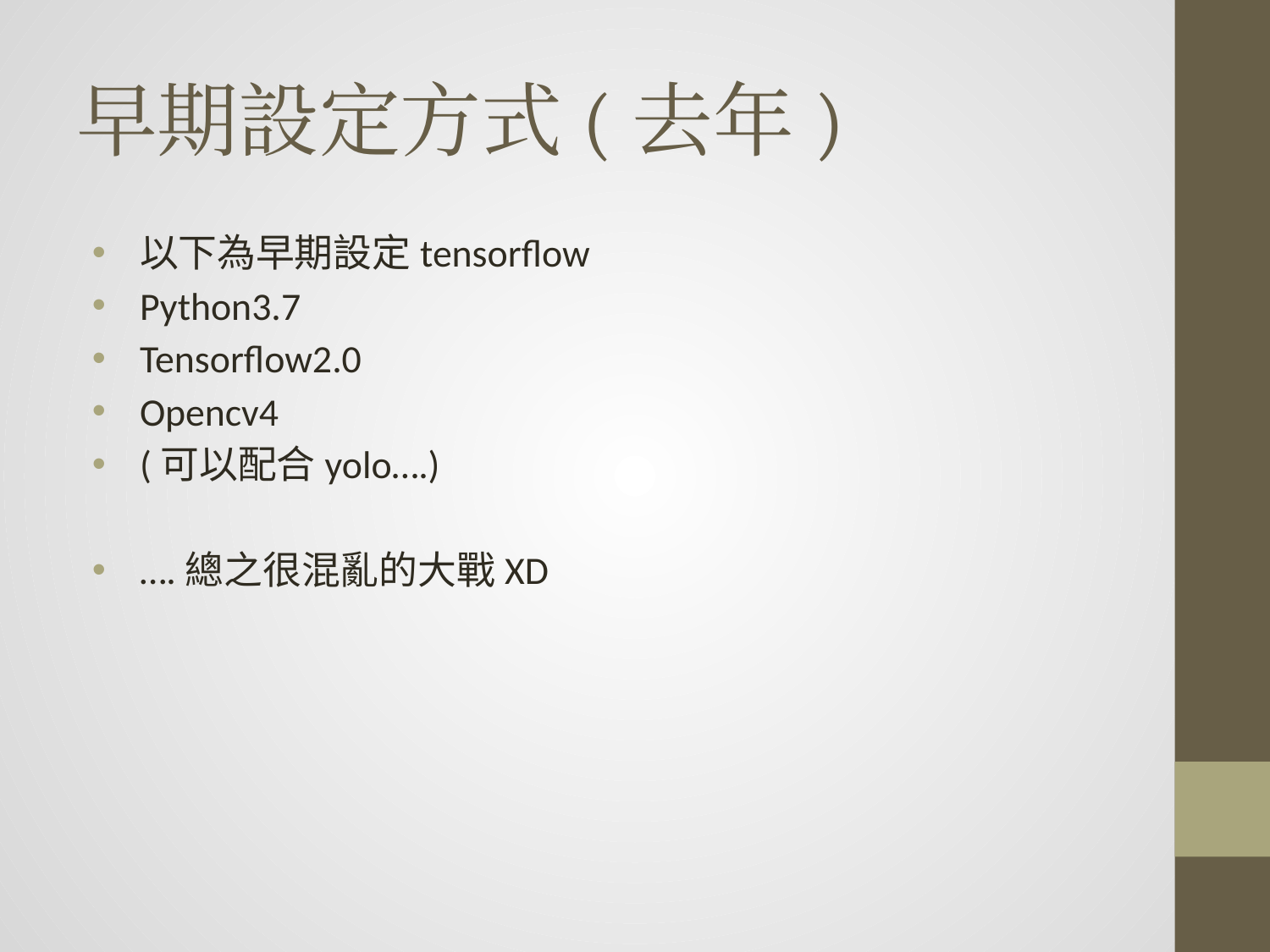

# 早期設定方式(去年)
以下為早期設定tensorflow
Python3.7
Tensorflow2.0
Opencv4
(可以配合yolo….)

….總之很混亂的大戰XD